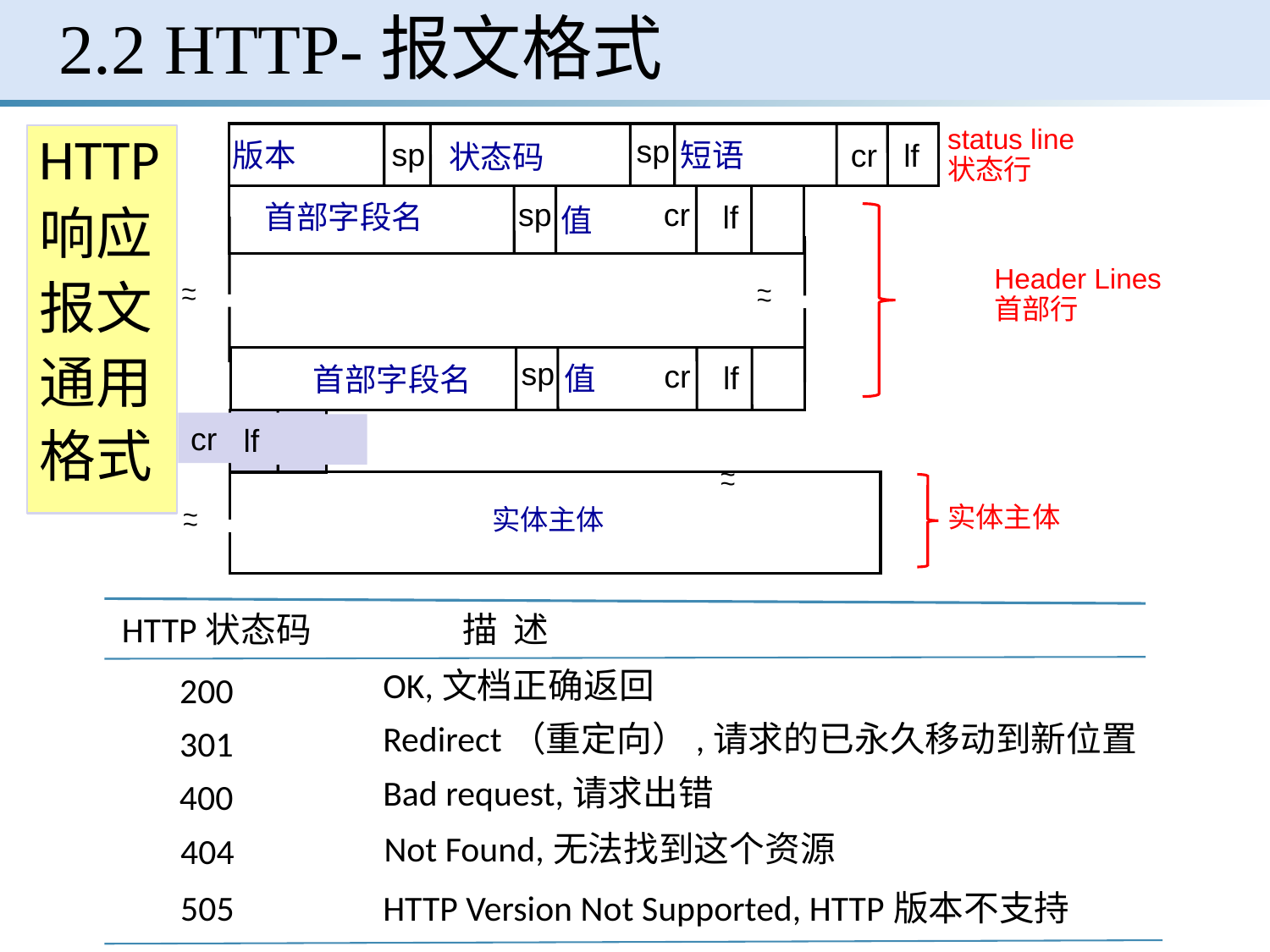

# 2.2 HTTP-报文格式
status line
状态行

sp
sp
cr
短语
版本
lf
状态码

cr
lf
首部字段名
值
sp

Header Lines
首部行
~
~

~
~

cr
lf
值
sp
首部字段名

cr
lf
~
~

~
~

实体主体
实体主体
HTTP
响应
报文
通用
格式
HTTP状态码
描  述
OK,文档正确返回
200
Redirect（重定向）,请求的已永久移动到新位置
301
Bad request,请求出错
400
Not Found,无法找到这个资源
404
505
HTTP Version Not Supported, HTTP版本不支持